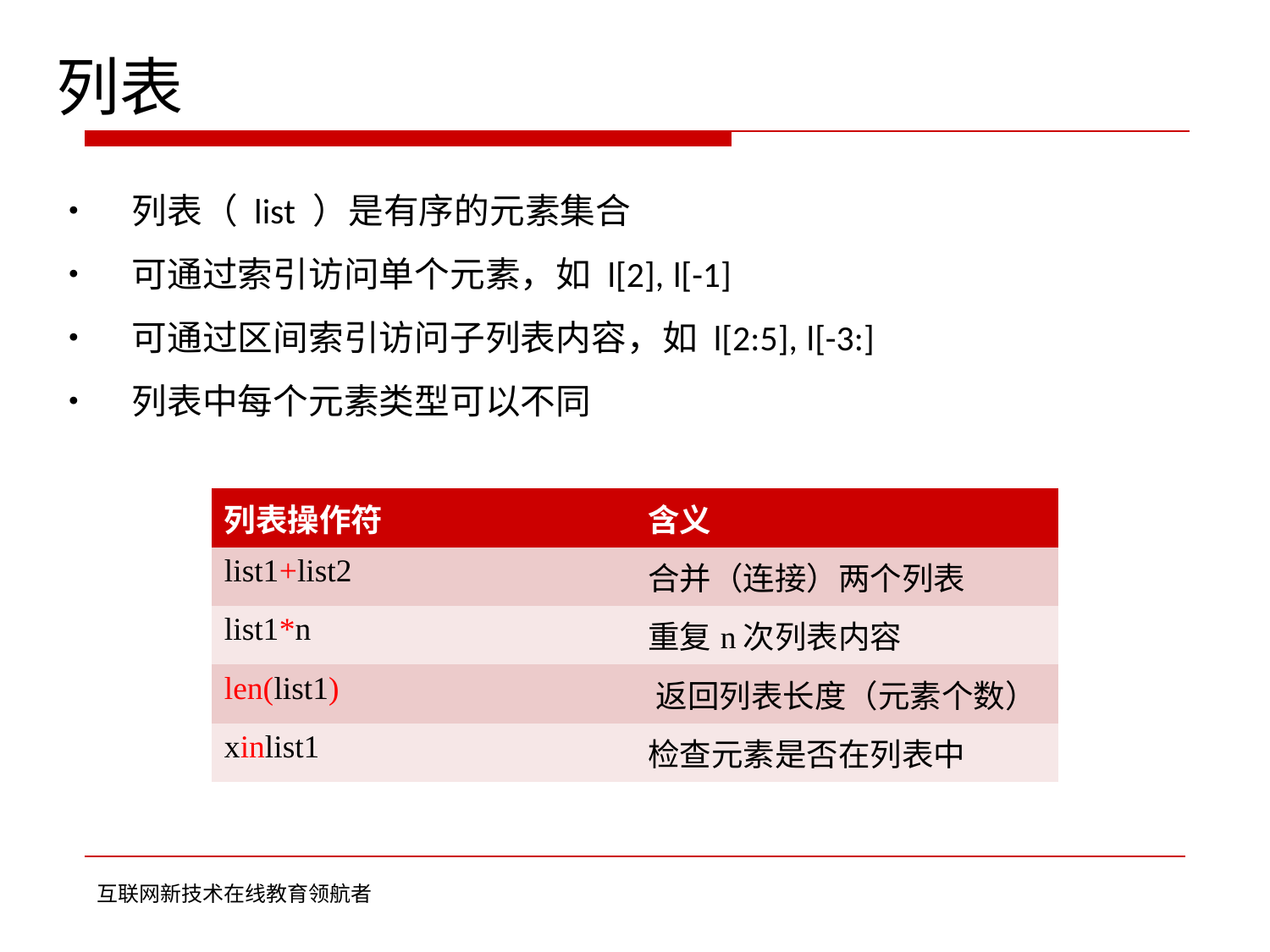

列表

•    列表（ list ）是有序的元素集合
•    可通过索引访问单个元素，如 l[2], l[-1]
•    可通过区间索引访问子列表内容，如 l[2:5], l[-3:]
•    列表中每个元素类型可以不同

| 列表操作符 | 含义 |
| --- | --- |
| list1+list2 | 合并（连接）两个列表 |
| list1\*n | 重复n次列表内容 |
| len(list1) | 返回列表长度（元素个数） |
| xinlist1 | 检查元素是否在列表中 |

互联网新技术在线教育领航者